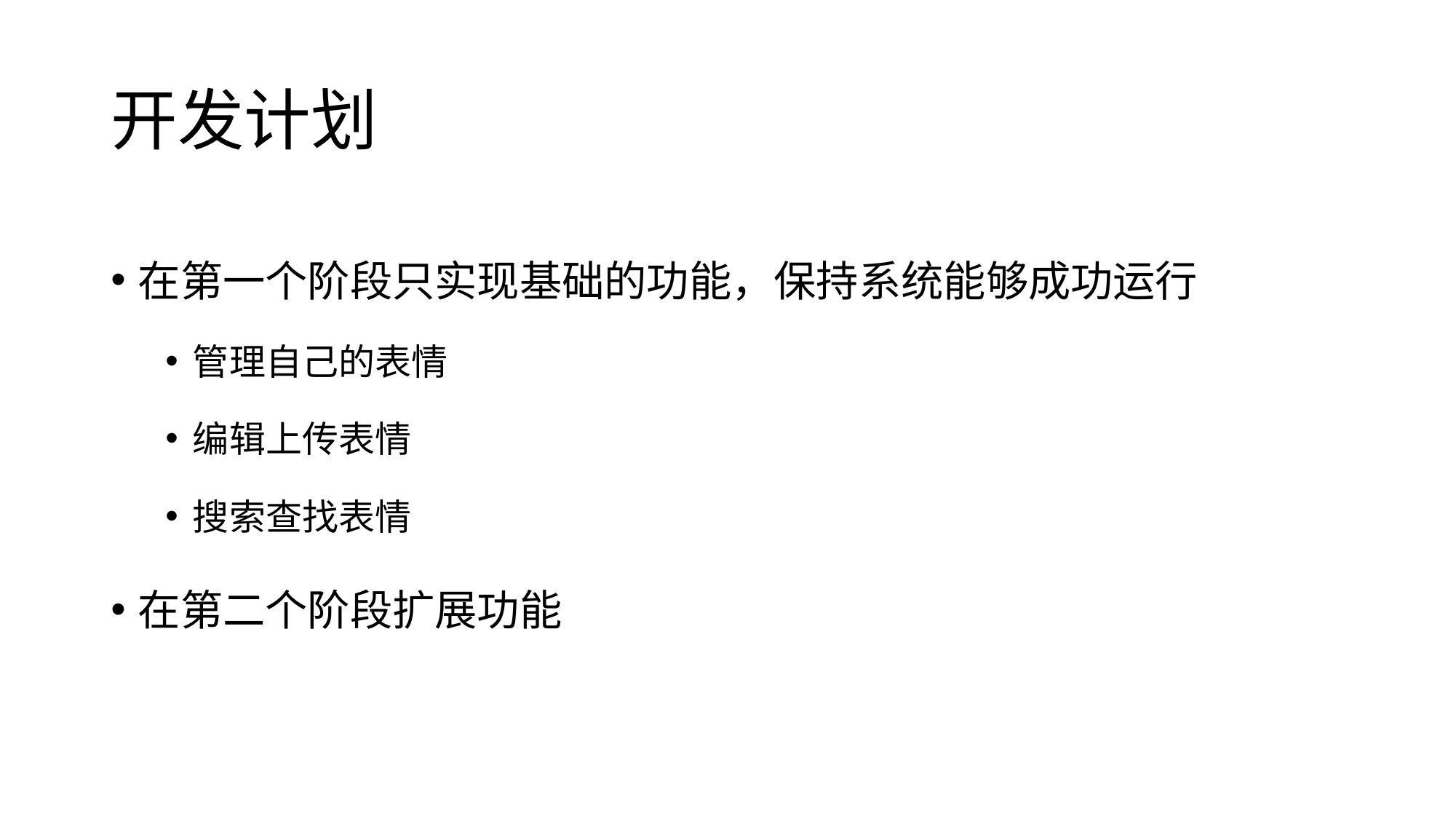

# 开发计划
在第一个阶段只实现基础的功能，保持系统能够成功运行
管理自己的表情
编辑上传表情
搜索查找表情
在第二个阶段扩展功能